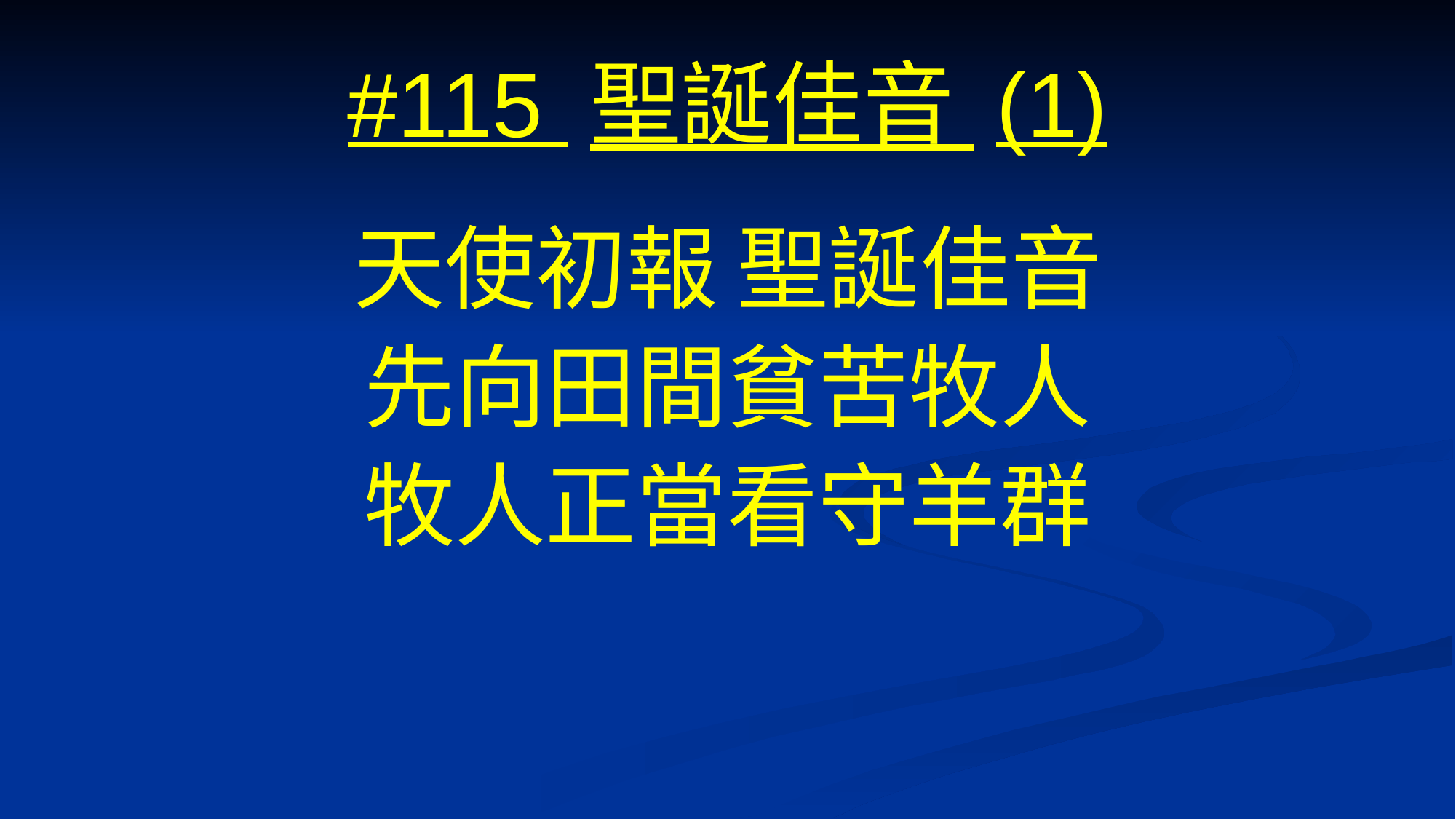

# #115 聖誕佳音 (1)
天使初報 聖誕佳音
先向田間貧苦牧人
牧人正當看守羊群